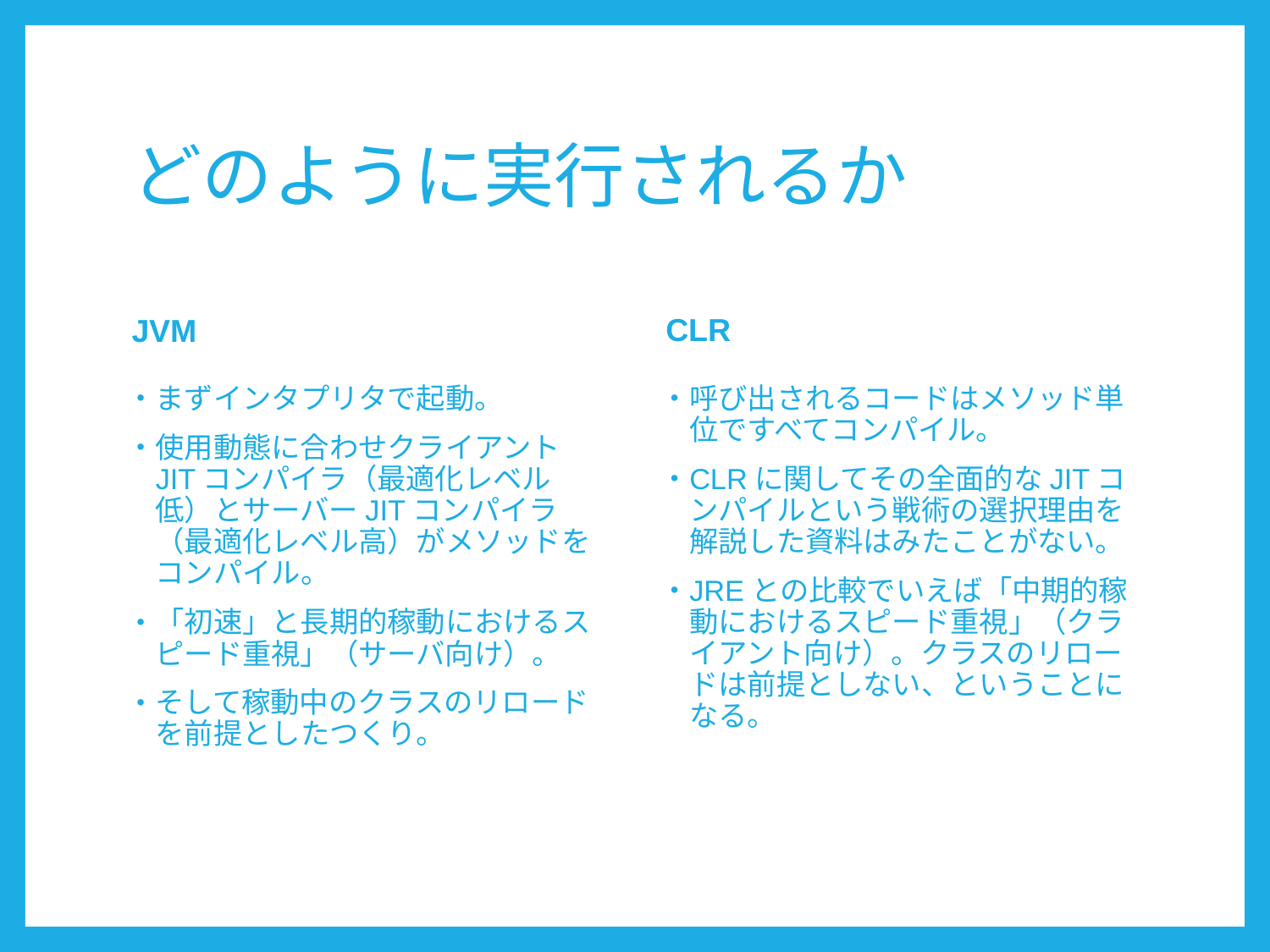

# どのように実行されるか
CLR
JVM
呼び出されるコードはメソッド単位ですべてコンパイル。
CLRに関してその全面的なJITコンパイルという戦術の選択理由を解説した資料はみたことがない。
JREとの比較でいえば「中期的稼動におけるスピード重視」（クライアント向け）。クラスのリロードは前提としない、ということになる。
まずインタプリタで起動。
使用動態に合わせクライアントJITコンパイラ（最適化レベル低）とサーバーJITコンパイラ（最適化レベル高）がメソッドをコンパイル。
「初速」と長期的稼動におけるスピード重視」（サーバ向け）。
そして稼動中のクラスのリロードを前提としたつくり。